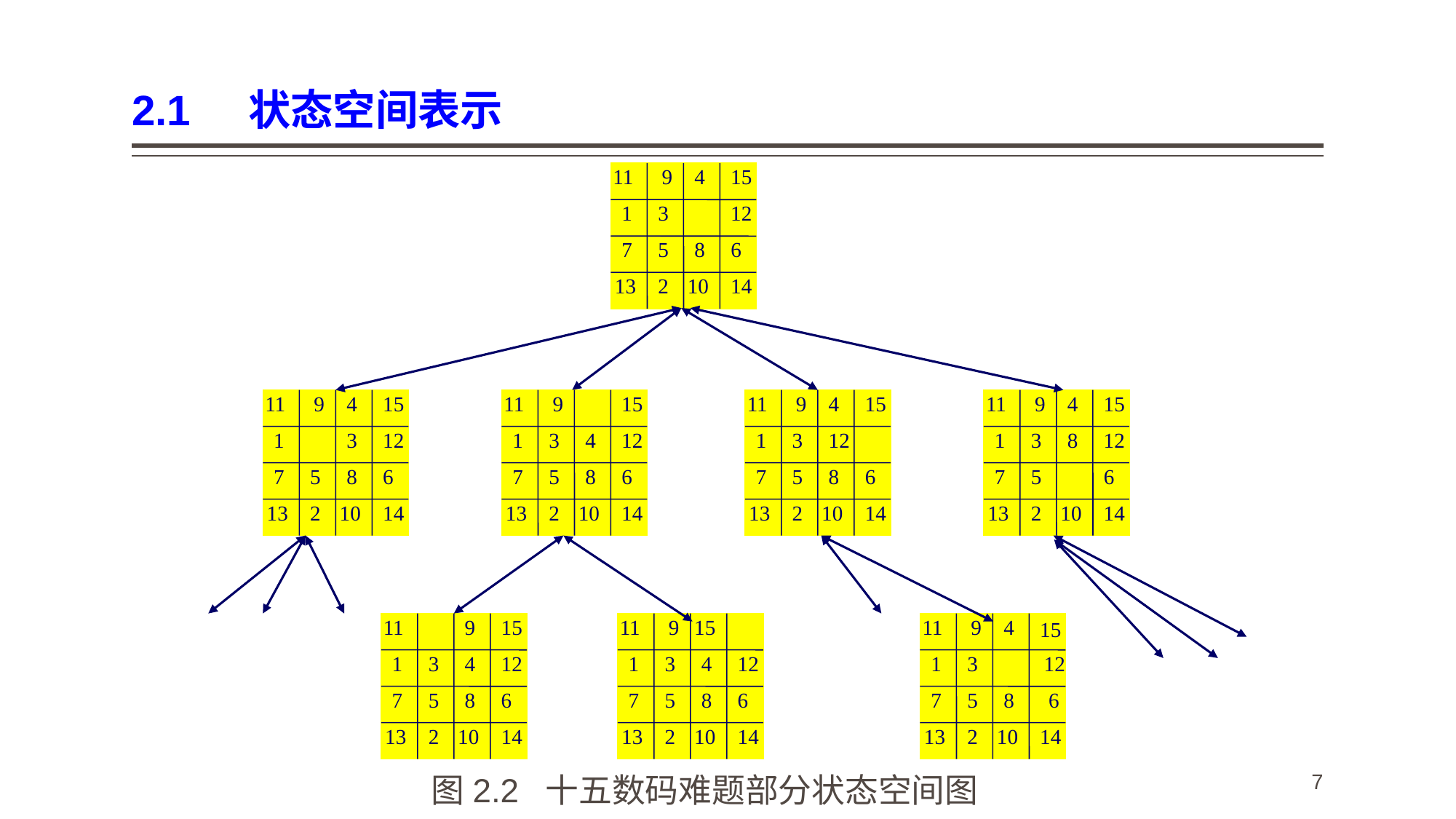

# 2.1    状态空间表示
11

9

4

15

1
3
12

7
5
8
6
13

2
10
14

11

9

4

15

1
3
12

7
5
8
6
13

2
10
14
11

9

15

1
3
4
12

7
5
8
6
13

2
10
14
11

9

4

15

1
3
12

7
5
8
6
13

2
10
14
11

9

4

15

1
3
8
12

7
5
6
13

2
10
14

11

9

15

1
3
4
12

7
5
8
6
13

2
10
14
11

9
15

1
3
4
12

7
5
8
6
13

2
10
14
11

9

4

15

1
3
12

7
5
8
6
13

2
10
14
7
图2.2  十五数码难题部分状态空间图